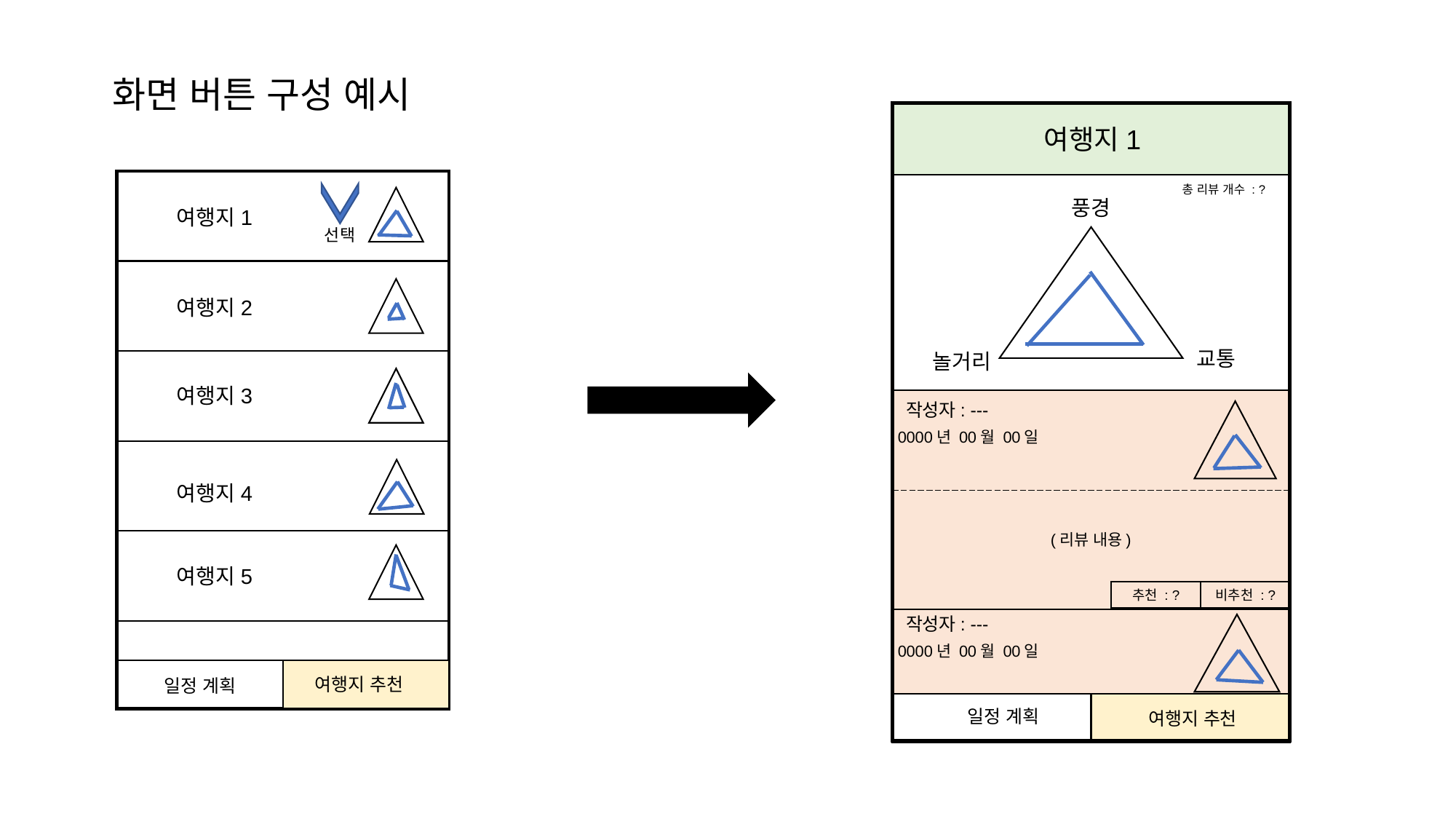

화면 버튼 구성 예시

여행지1

총 리뷰 개수 : ?

선택

풍경
여행지1

여행지2
교통
놀거리

여행지3

작성자: ---

0000년 00월 00일

여행지4
(리뷰 내용)

여행지5
추천 : ?
비추천 : ?
작성자: ---

0000년 00월 00일

여행지 추천
일정 계획

일정 계획
여행지 추천